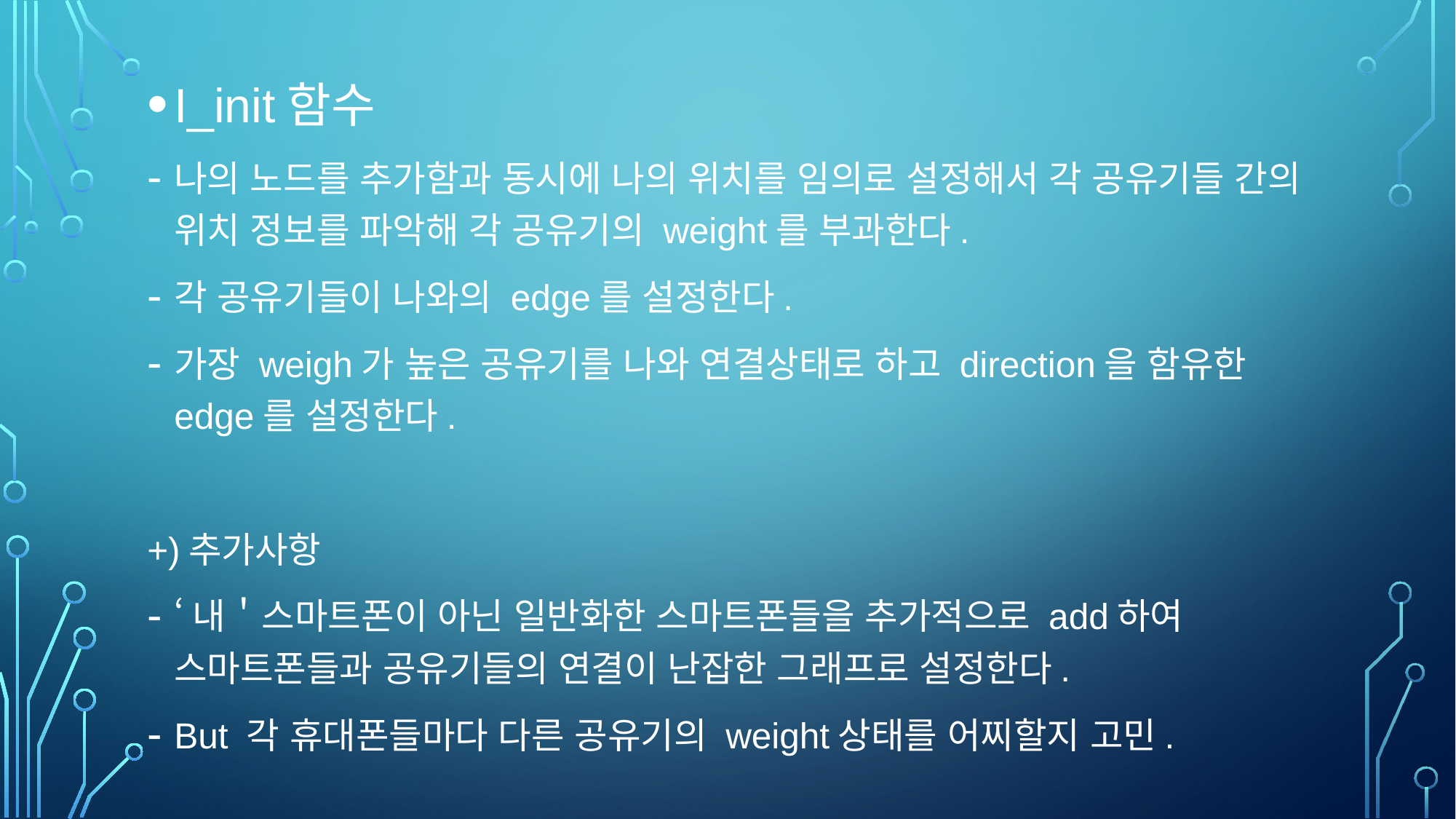

I_init함수
나의 노드를 추가함과 동시에 나의 위치를 임의로 설정해서 각 공유기들 간의 위치 정보를 파악해 각 공유기의 weight를 부과한다.
각 공유기들이 나와의 edge를 설정한다.
가장 weigh가 높은 공유기를 나와 연결상태로 하고 direction을 함유한 edge를 설정한다.

+)추가사항
‘내＇스마트폰이 아닌 일반화한 스마트폰들을 추가적으로 add하여 스마트폰들과 공유기들의 연결이 난잡한 그래프로 설정한다.
But 각 휴대폰들마다 다른 공유기의 weight상태를 어찌할지 고민.